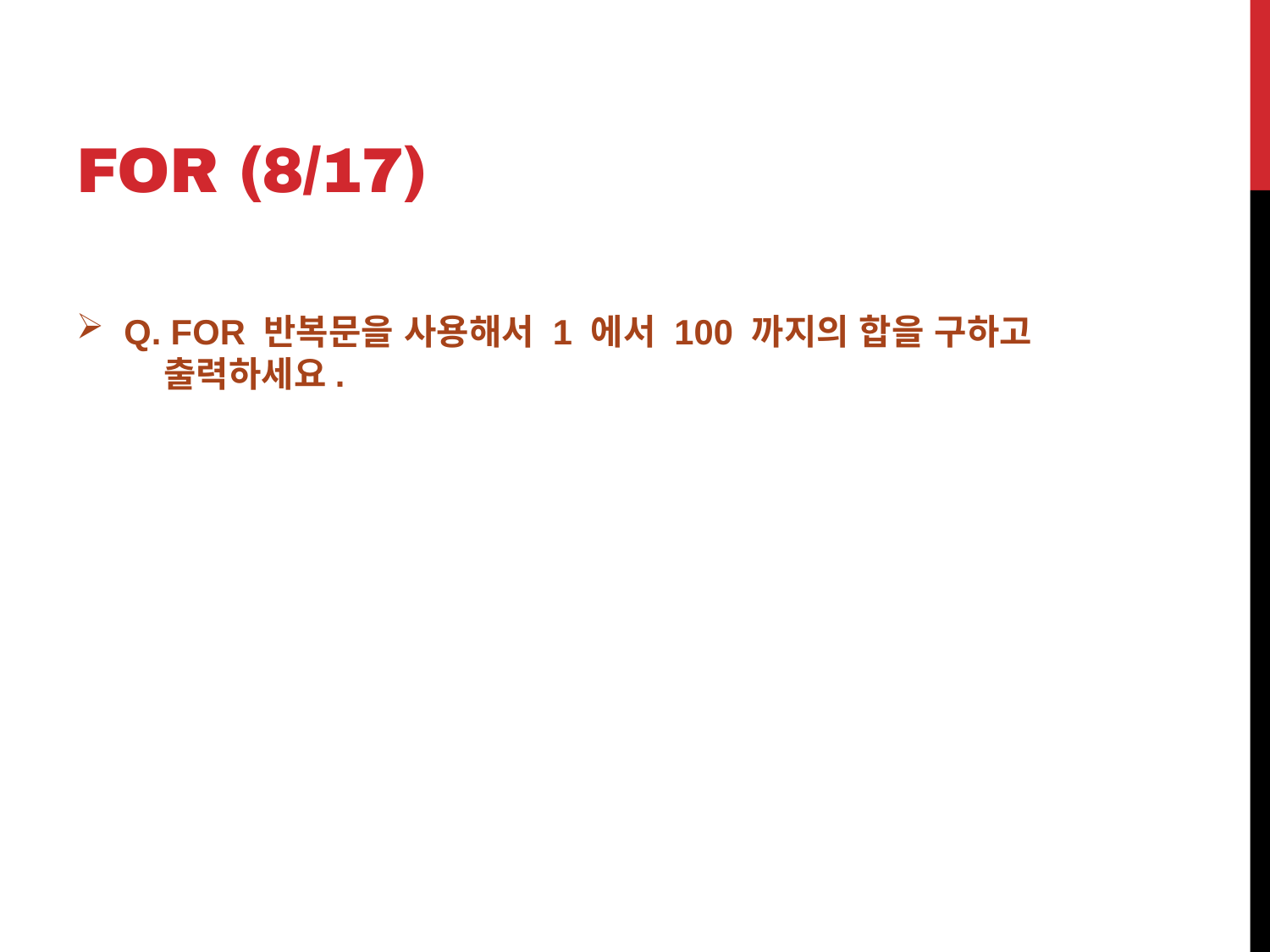

# for (8/17)

Q. FOR 반복문을 사용해서 1 에서 100 까지의 합을 구하고
    출력하세요.